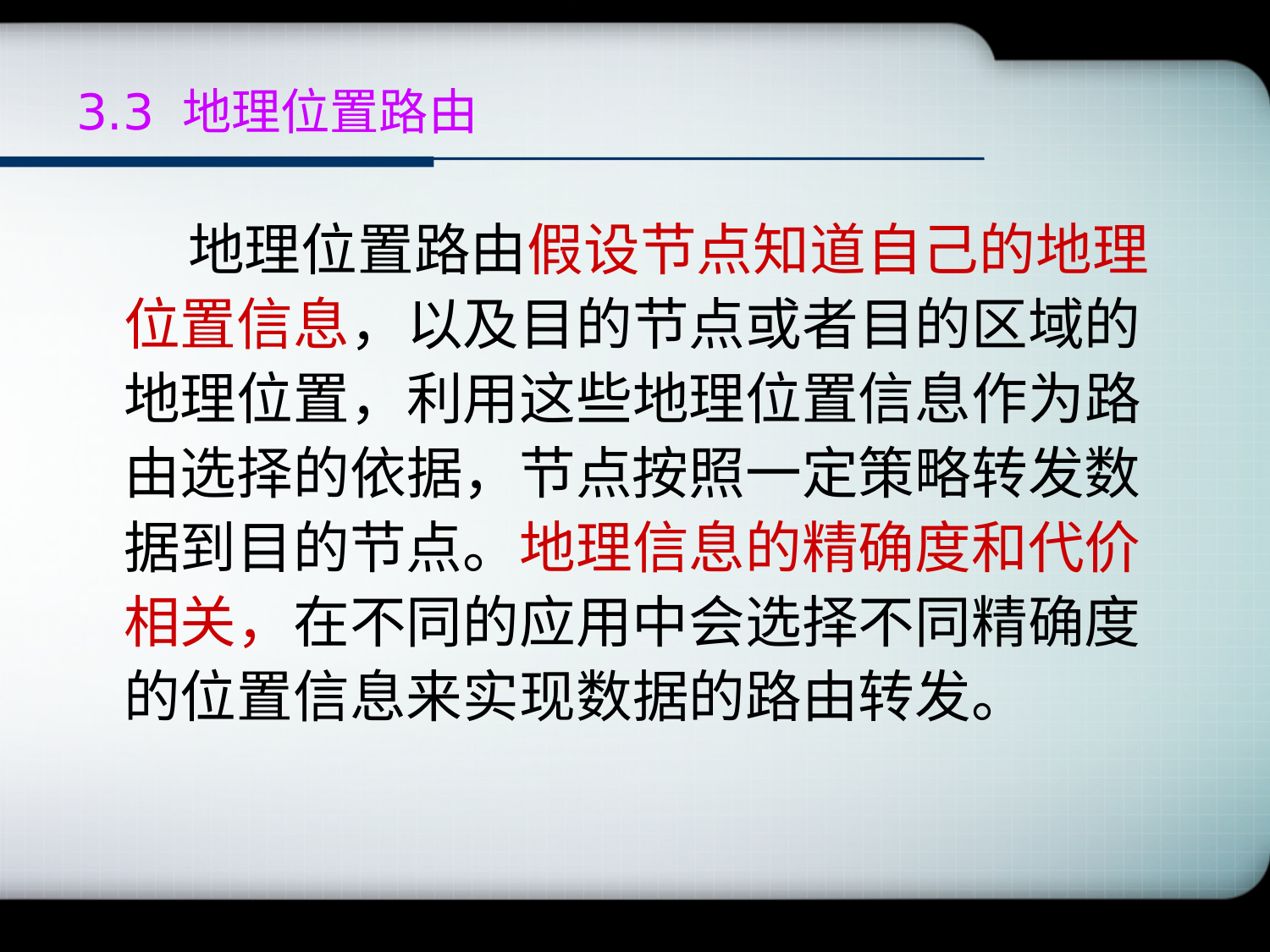

# 3.3 地理位置路由
	    地理位置路由假设节点知道自己的地理位置信息，以及目的节点或者目的区域的地理位置，利用这些地理位置信息作为路由选择的依据，节点按照一定策略转发数据到目的节点。地理信息的精确度和代价相关，在不同的应用中会选择不同精确度的位置信息来实现数据的路由转发。